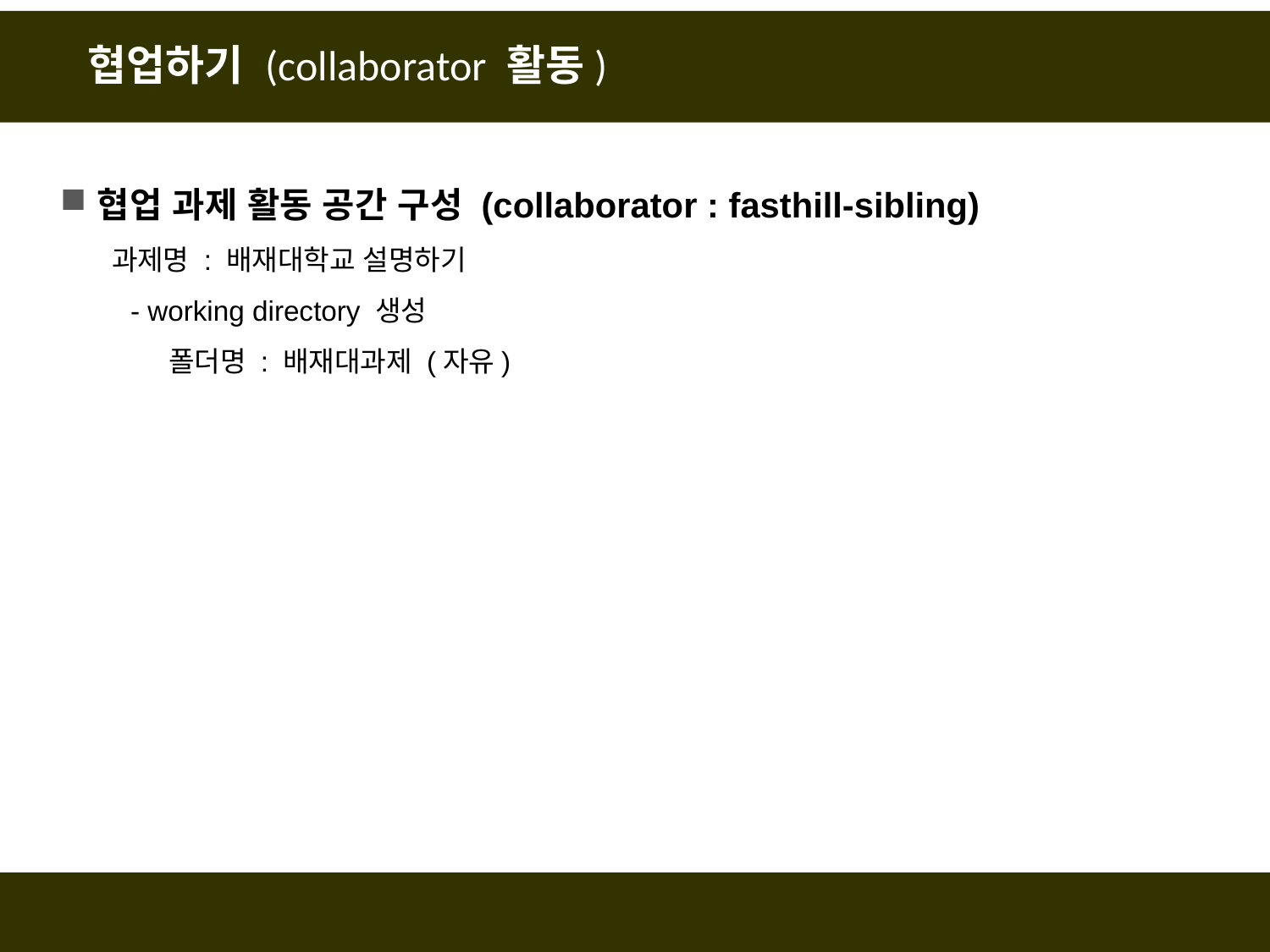

# 협업하기 (collaborator 활동)
협업 과제 활동 공간 구성 (collaborator : fasthill-sibling)
 과제명 : 배재대학교 설명하기
 - working directory 생성
     폴더명 : 배재대과제 (자유)